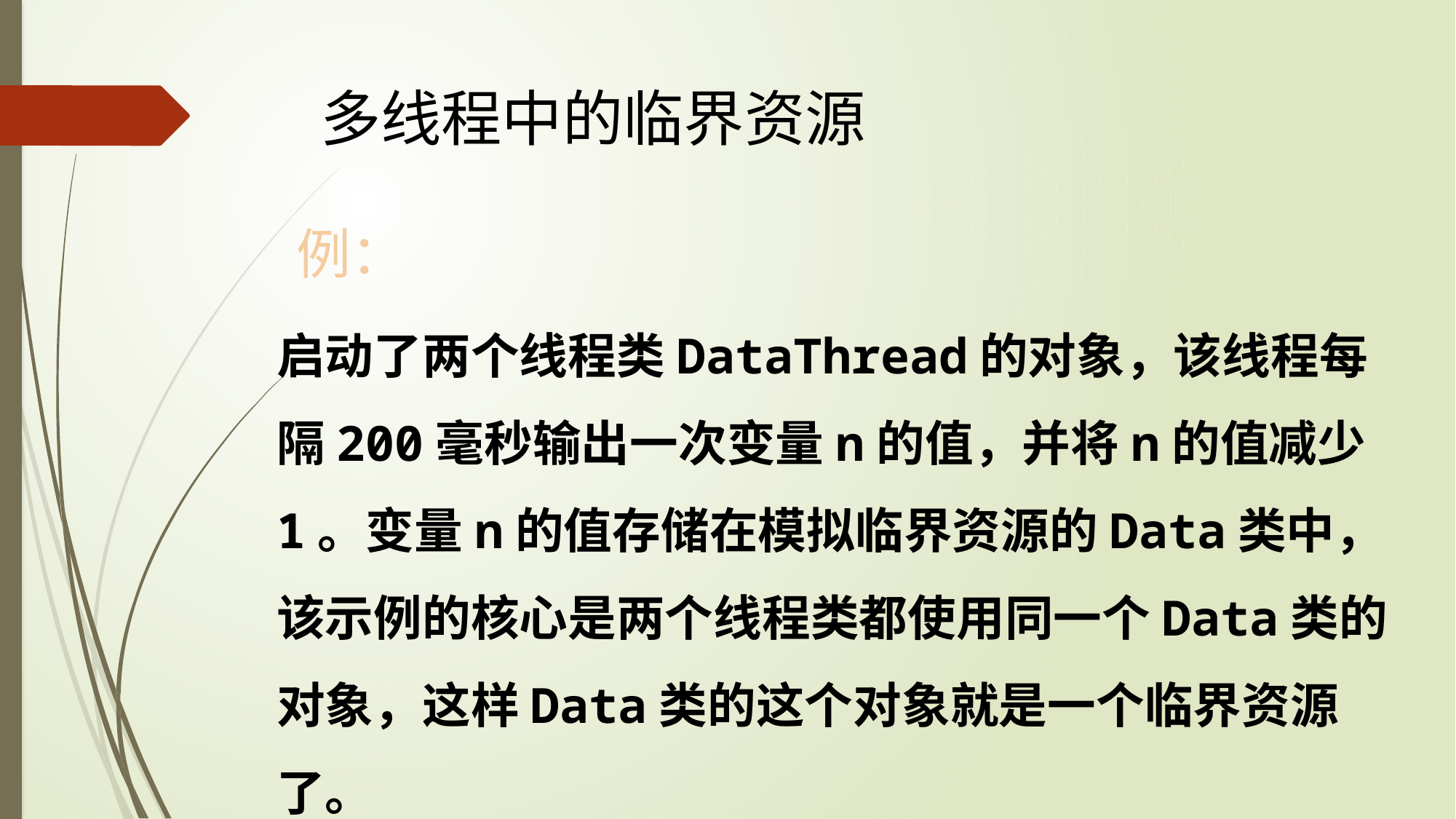

# 多线程中的临界资源
例：
启动了两个线程类DataThread的对象，该线程每隔200毫秒输出一次变量n的值，并将n的值减少1。变量n的值存储在模拟临界资源的Data类中，该示例的核心是两个线程类都使用同一个Data类的对象，这样Data类的这个对象就是一个临界资源了。